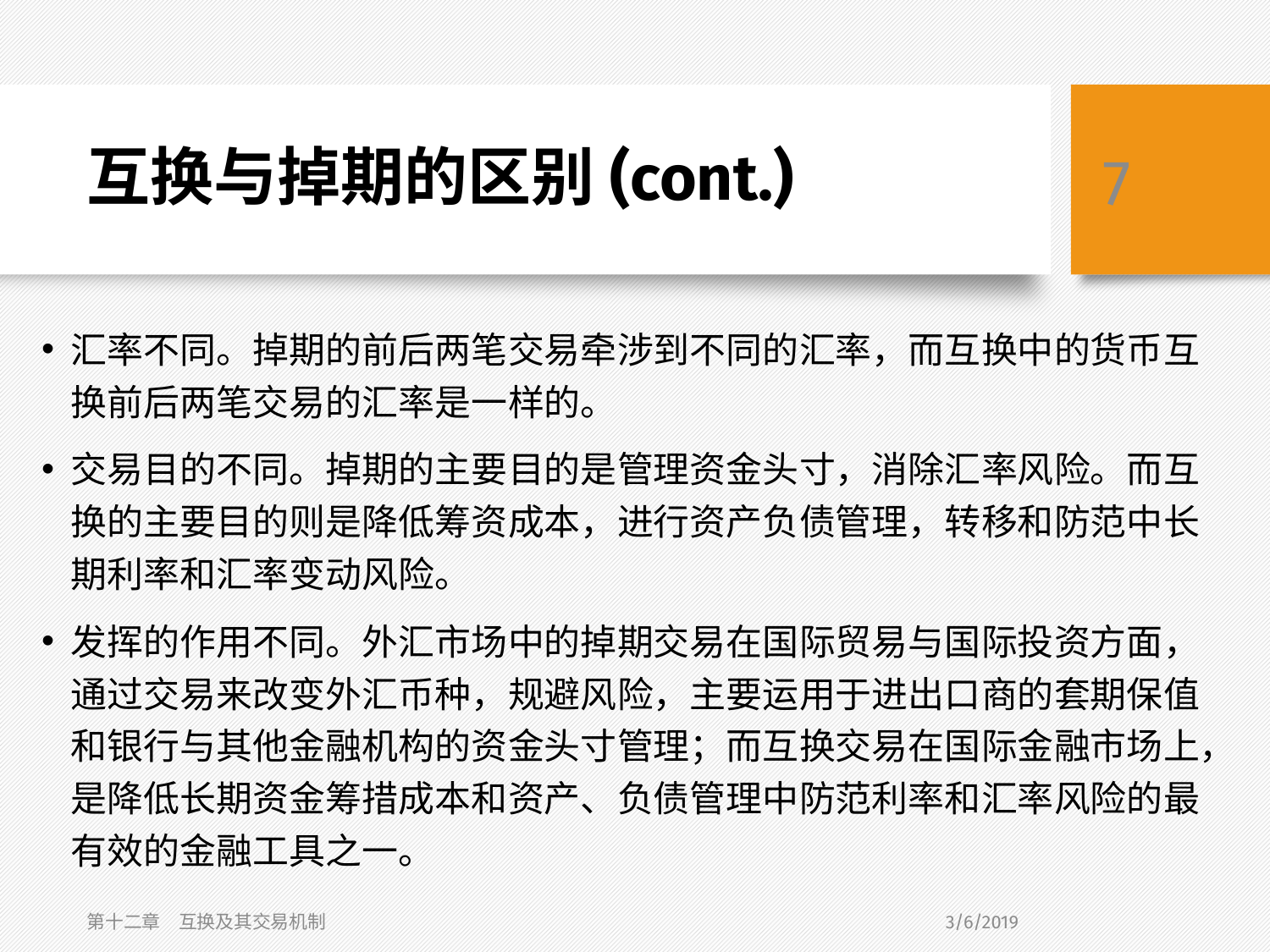

# 互换与掉期的区别(cont.)
7
汇率不同。掉期的前后两笔交易牵涉到不同的汇率，而互换中的货币互换前后两笔交易的汇率是一样的。
交易目的不同。掉期的主要目的是管理资金头寸，消除汇率风险。而互换的主要目的则是降低筹资成本，进行资产负债管理，转移和防范中长期利率和汇率变动风险。
发挥的作用不同。外汇市场中的掉期交易在国际贸易与国际投资方面，通过交易来改变外汇币种，规避风险，主要运用于进出口商的套期保值和银行与其他金融机构的资金头寸管理；而互换交易在国际金融市场上，是降低长期资金筹措成本和资产、负债管理中防范利率和汇率风险的最有效的金融工具之一。

3/6/2019
第十二章　互换及其交易机制